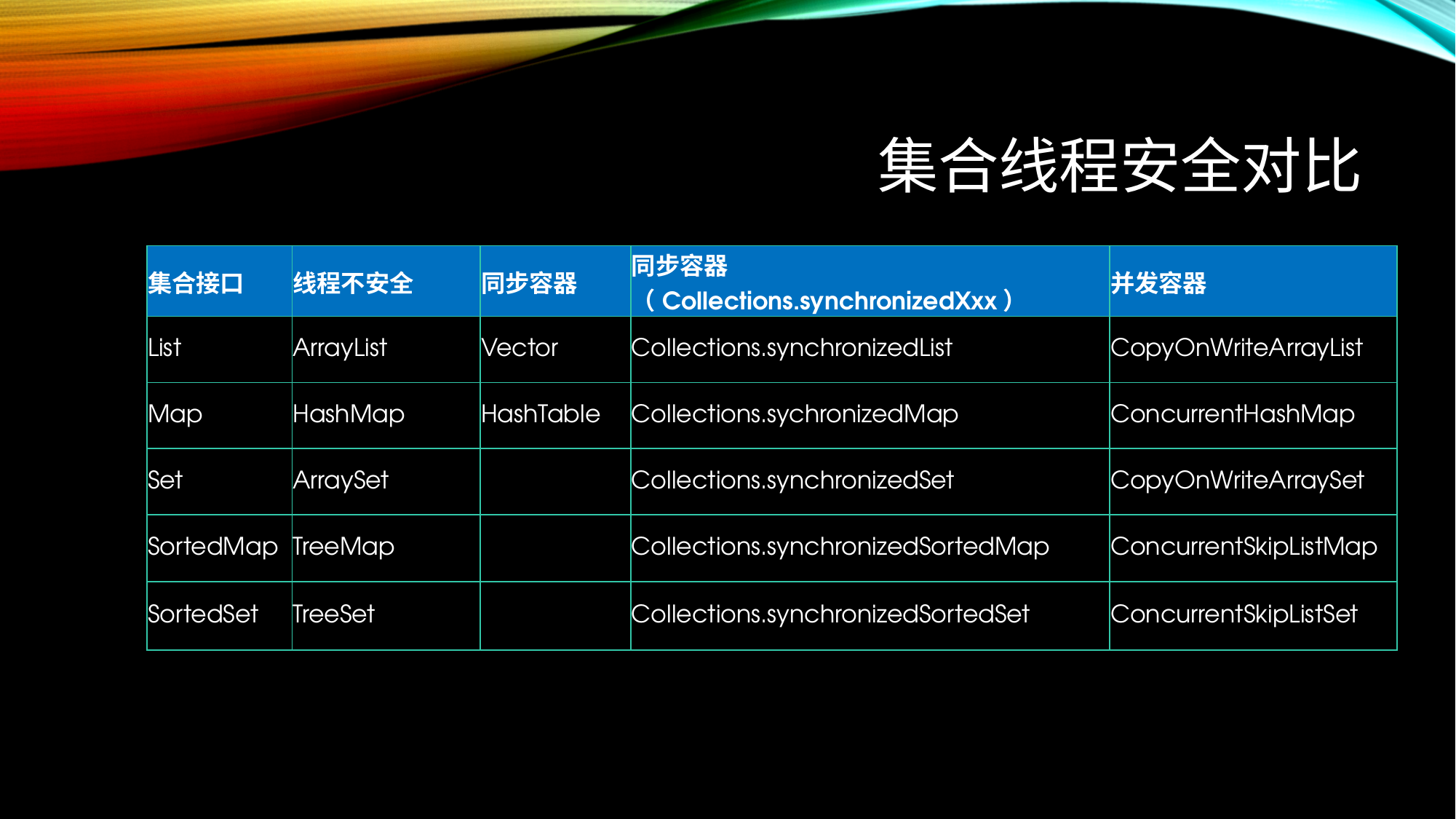

# 集合线程安全对比
| 集合接口 | 线程不安全 | 同步容器 | 同步容器（Collections.synchronizedXxx） | 并发容器 |
| --- | --- | --- | --- | --- |
| List | ArrayList | Vector | Collections.synchronizedList | CopyOnWriteArrayList |
| Map | HashMap | HashTable | Collections.sychronizedMap | ConcurrentHashMap |
| Set | ArraySet |  | Collections.synchronizedSet | CopyOnWriteArraySet |
| SortedMap | TreeMap |  | Collections.synchronizedSortedMap | ConcurrentSkipListMap |
| SortedSet | TreeSet |  | Collections.synchronizedSortedSet | ConcurrentSkipListSet |